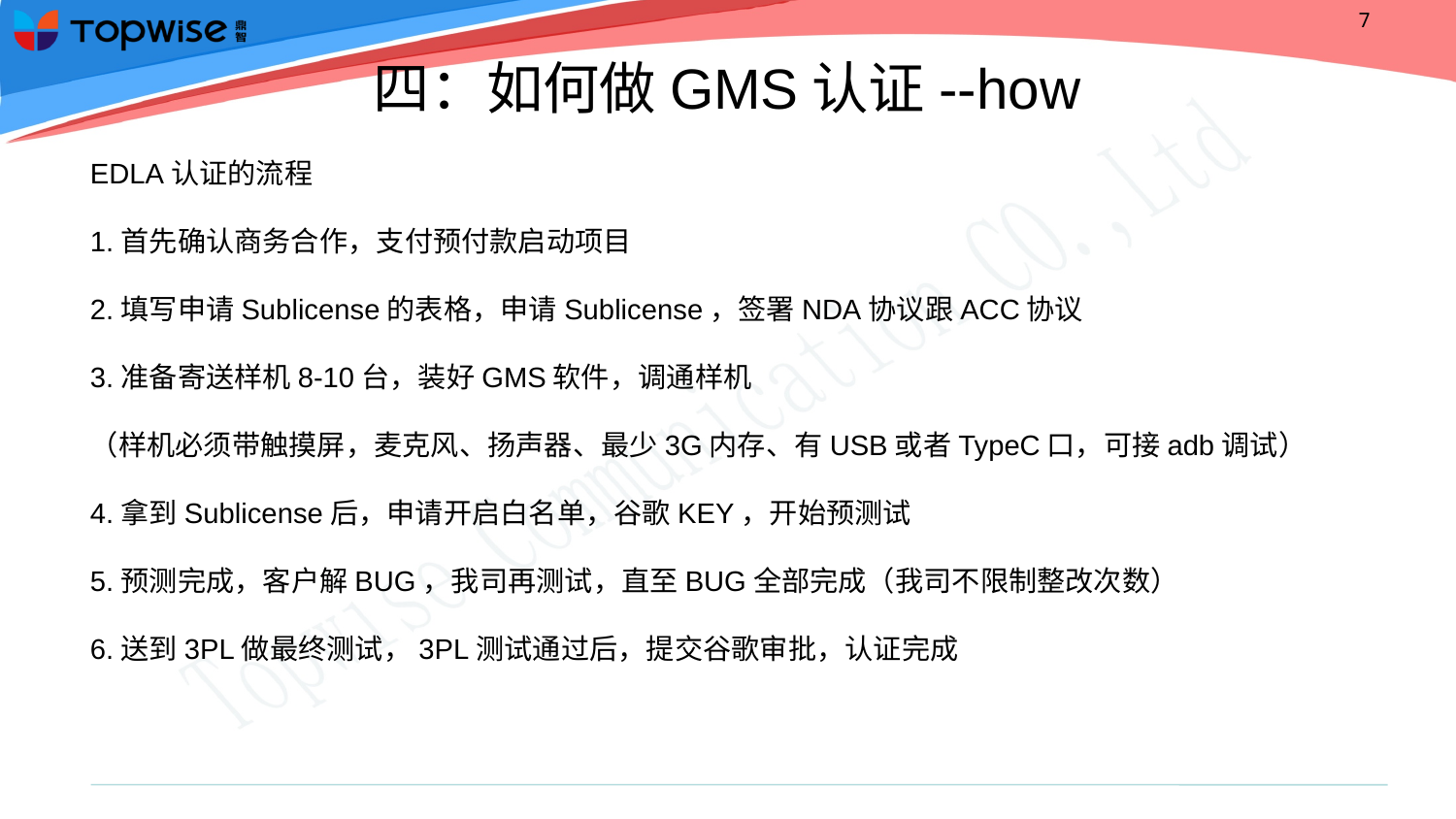

# 四：如何做GMS认证--how
EDLA认证的流程

1.首先确认商务合作，支付预付款启动项目

2.填写申请Sublicense的表格，申请Sublicense，签署NDA协议跟ACC协议

3.准备寄送样机8-10台，装好GMS软件，调通样机

（样机必须带触摸屏，麦克风、扬声器、最少3G内存、有USB或者TypeC口，可接adb调试）

4.拿到Sublicense后，申请开启白名单，谷歌KEY，开始预测试

5.预测完成，客户解BUG，我司再测试，直至BUG全部完成（我司不限制整改次数）

6.送到3PL做最终测试，3PL测试通过后，提交谷歌审批，认证完成